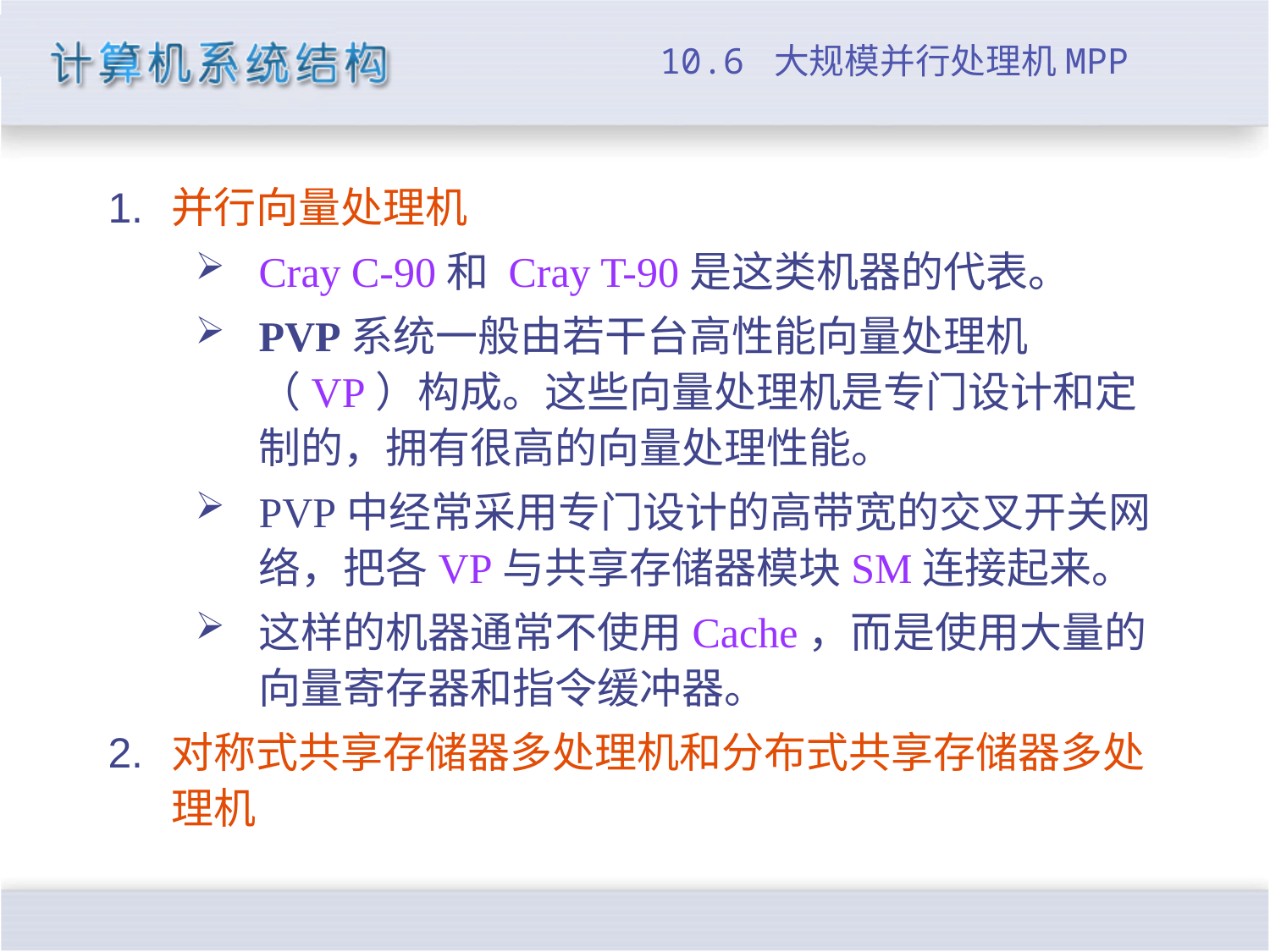

# 10.6 大规模并行处理机MPP
并行向量处理机
Cray C-90和 Cray T-90是这类机器的代表。
PVP系统一般由若干台高性能向量处理机（VP）构成。这些向量处理机是专门设计和定制的，拥有很高的向量处理性能。
PVP中经常采用专门设计的高带宽的交叉开关网络，把各VP与共享存储器模块SM连接起来。
这样的机器通常不使用Cache，而是使用大量的向量寄存器和指令缓冲器。
对称式共享存储器多处理机和分布式共享存储器多处理机